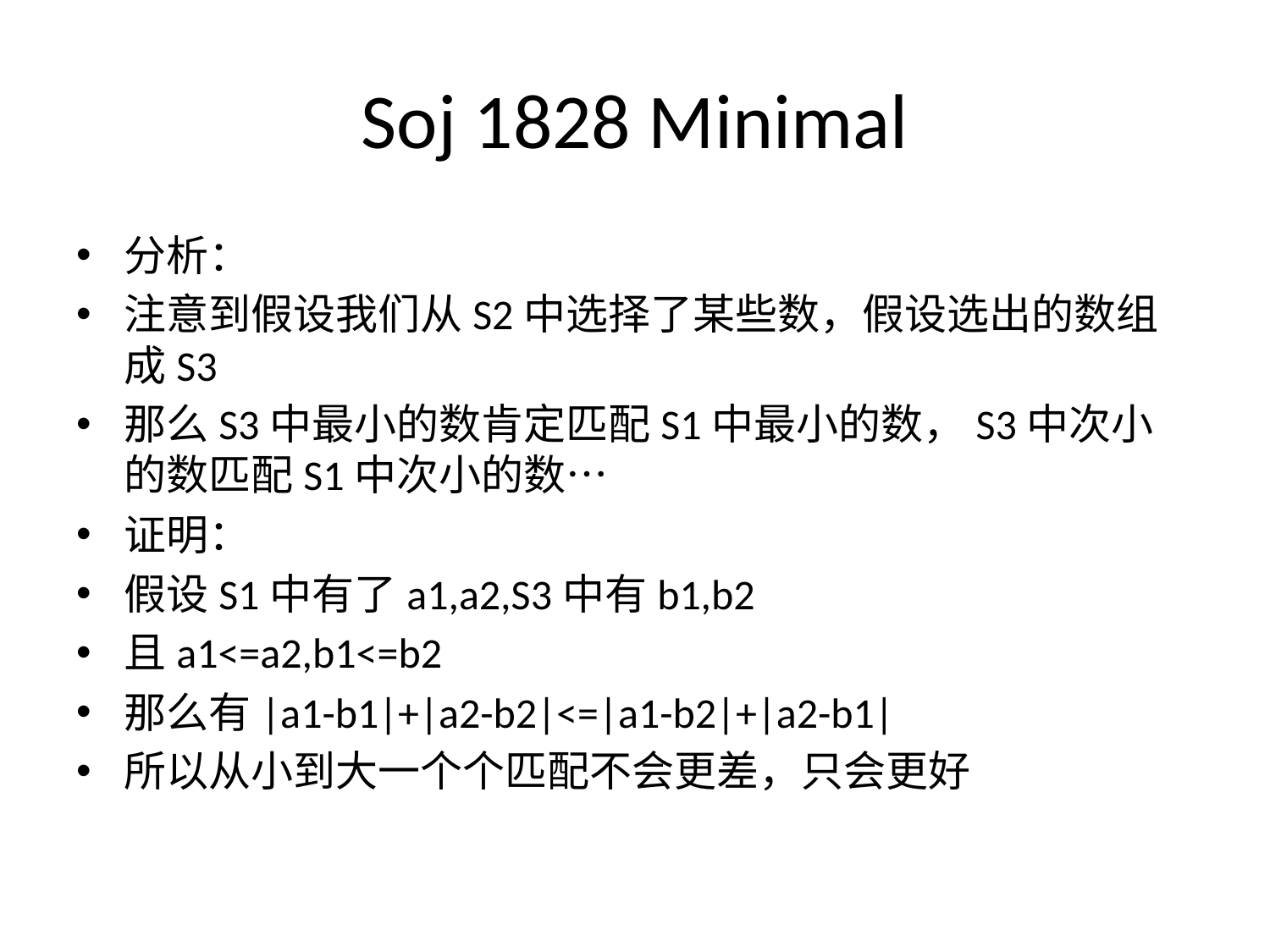

# Soj 1828 Minimal
分析：
注意到假设我们从S2中选择了某些数，假设选出的数组成S3
那么S3中最小的数肯定匹配S1中最小的数，S3中次小的数匹配S1中次小的数…
证明：
假设S1中有了a1,a2,S3中有b1,b2
且a1<=a2,b1<=b2
那么有|a1-b1|+|a2-b2|<=|a1-b2|+|a2-b1|
所以从小到大一个个匹配不会更差，只会更好